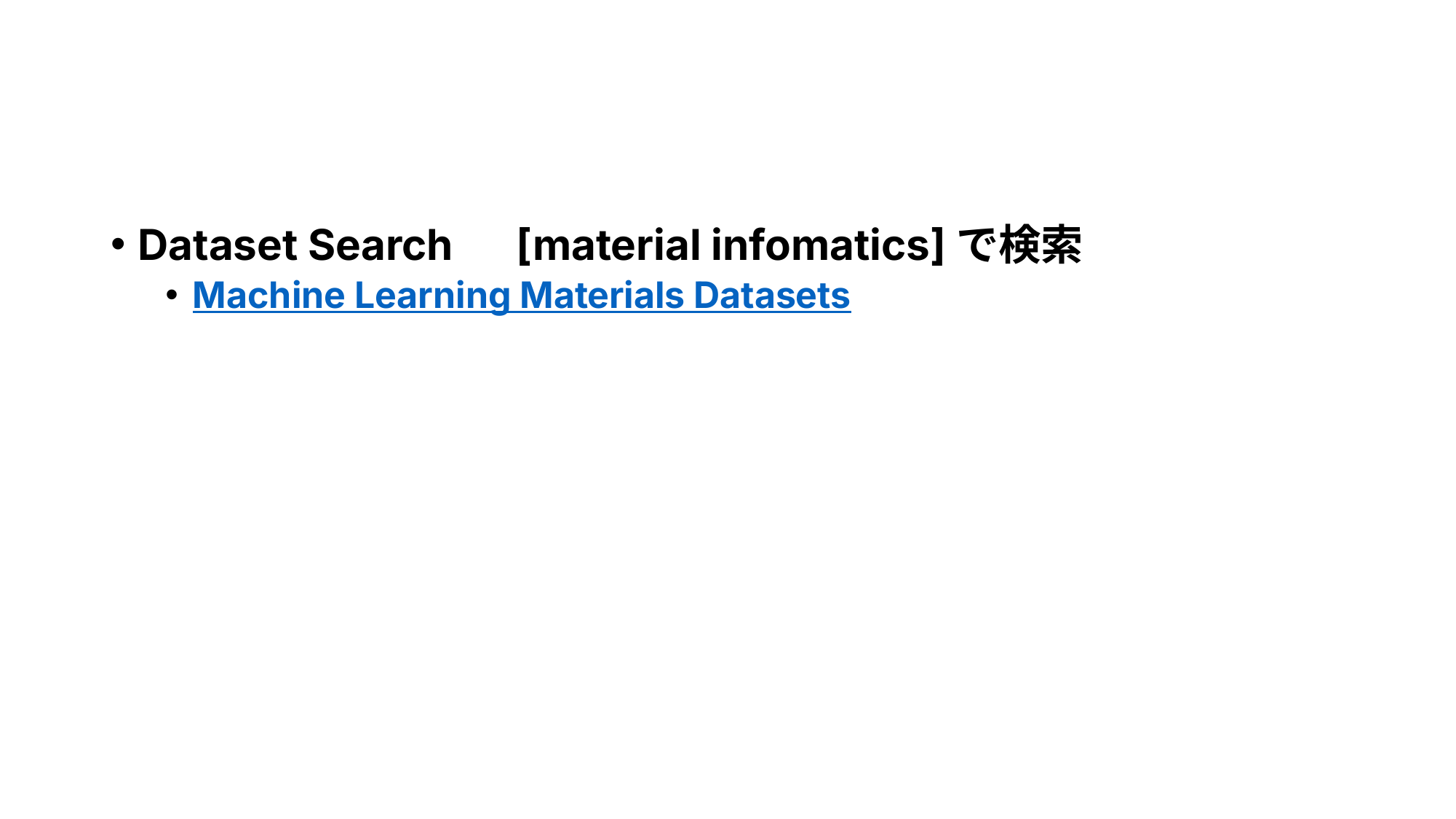

#
Dataset Search　[material infomatics]で検索
Machine Learning Materials Datasets